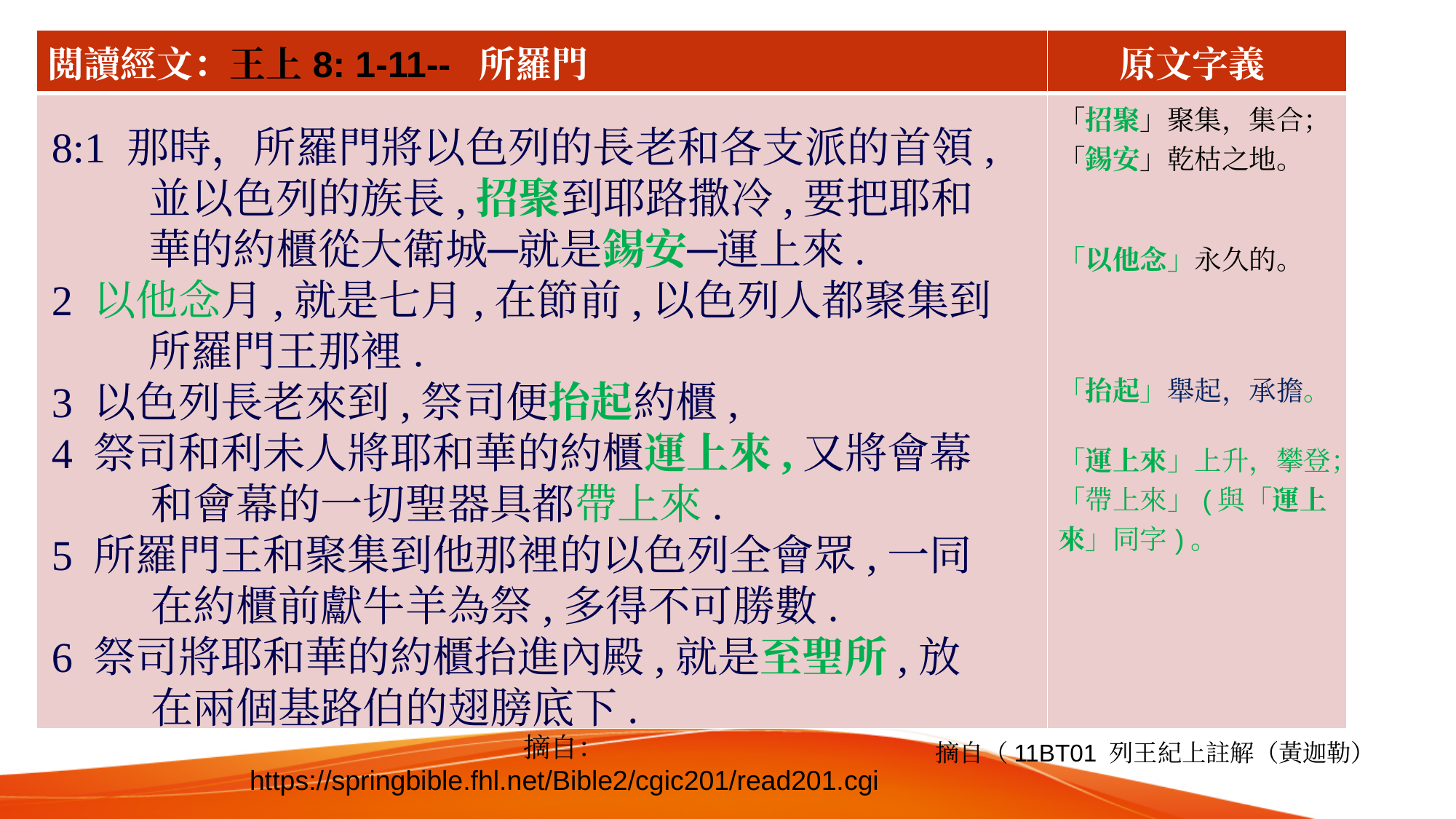

| 閲讀經文：王上8: 1-11-- 所羅門 | 原文字義 |
| --- | --- |
|  | 「招聚」聚集，集合； 「錫安」乾枯之地。 「以他念」永久的。 「抬起」舉起，承擔。 「運上來」上升，攀登；「帶上來」(與「運上來」同字)。 |
8:1 那時，所羅門將以色列的長老和各支派的首領, 並以色列的族長,招聚到耶路撒冷,要把耶和華的約櫃從大衛城─就是錫安─運上來.
2 以他念月,就是七月,在節前,以色列人都聚集到所羅門王那裡.
3 以色列長老來到,祭司便抬起約櫃,
4 祭司和利未人將耶和華的約櫃運上來,又將會幕和會幕的一切聖器具都帶上來.
5 所羅門王和聚集到他那裡的以色列全會眾,一同在約櫃前獻牛羊為祭,多得不可勝數.
6 祭司將耶和華的約櫃抬進內殿,就是至聖所,放在兩個基路伯的翅膀底下.

摘自：
https://springbible.fhl.net/Bible2/cgic201/read201.cgi

摘自（11BT01 列王紀上註解（黃迦勒）